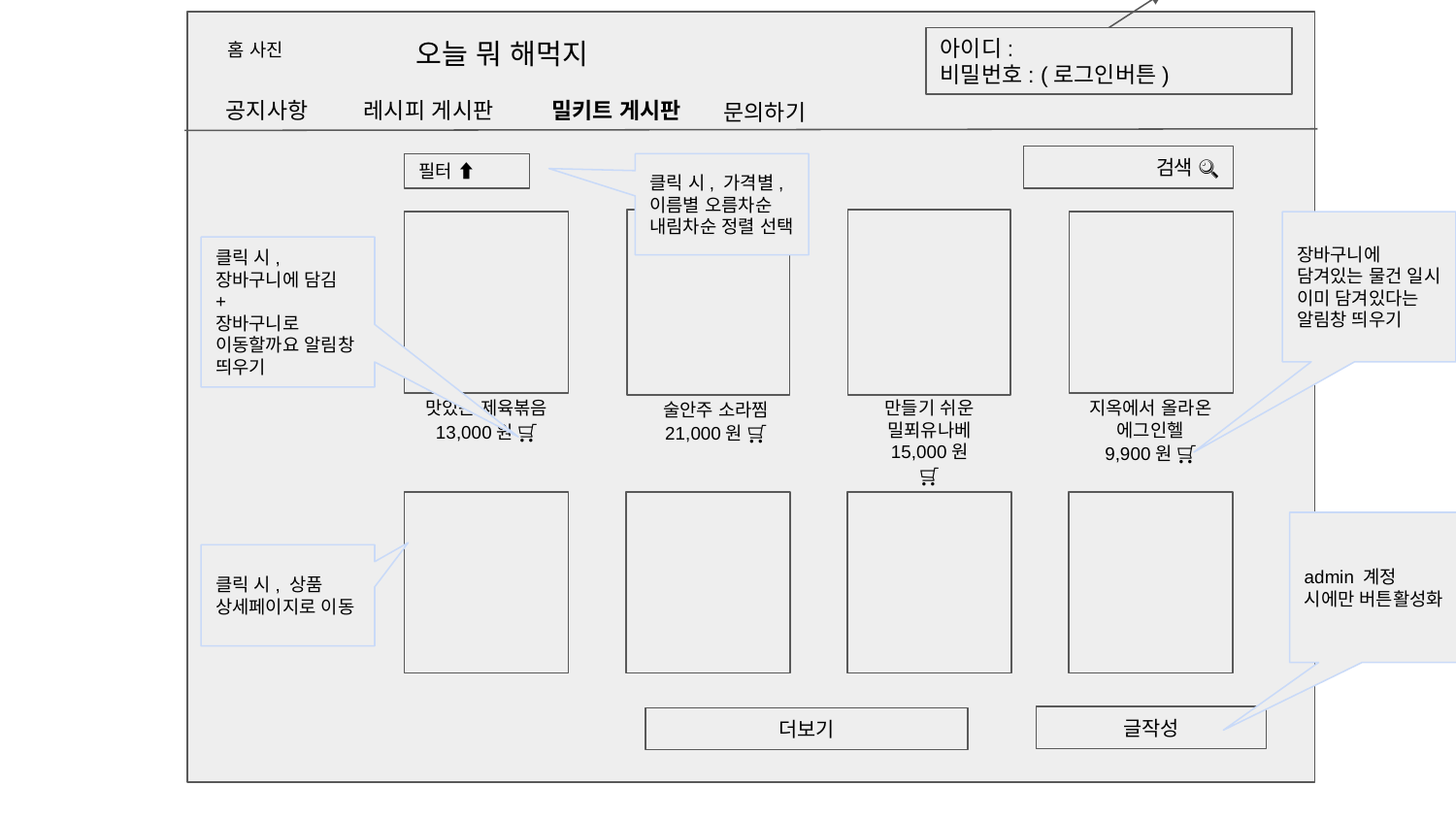

oo님 / 로그아웃 / 마이페이지 / 장바구니

오늘 뭐 해먹지
홈 사진
아이디:
비밀번호: (로그인버튼)
공지사항
레시피 게시판
밀키트 게시판
문의하기
검색 🔍
필터 ⬆
클릭 시, 가격별, 이름별 오름차순 내림차순 정렬 선택

장바구니에 담겨있는 물건 일시 이미 담겨있다는 알림창 띄우기

클릭 시, 장바구니에 담김
+
장바구니로 이동할까요 알림창 띄우기
맛있는 제육볶음
13,000원 🛒
만들기 쉬운 밀푀유나베
15,000원 🛒
지옥에서 올라온 에그인헬
9,900원 🛒
술안주 소라찜
21,000원 🛒

admin 계정 시에만 버튼활성화
클릭 시, 상품 상세페이지로 이동
글작성
더보기